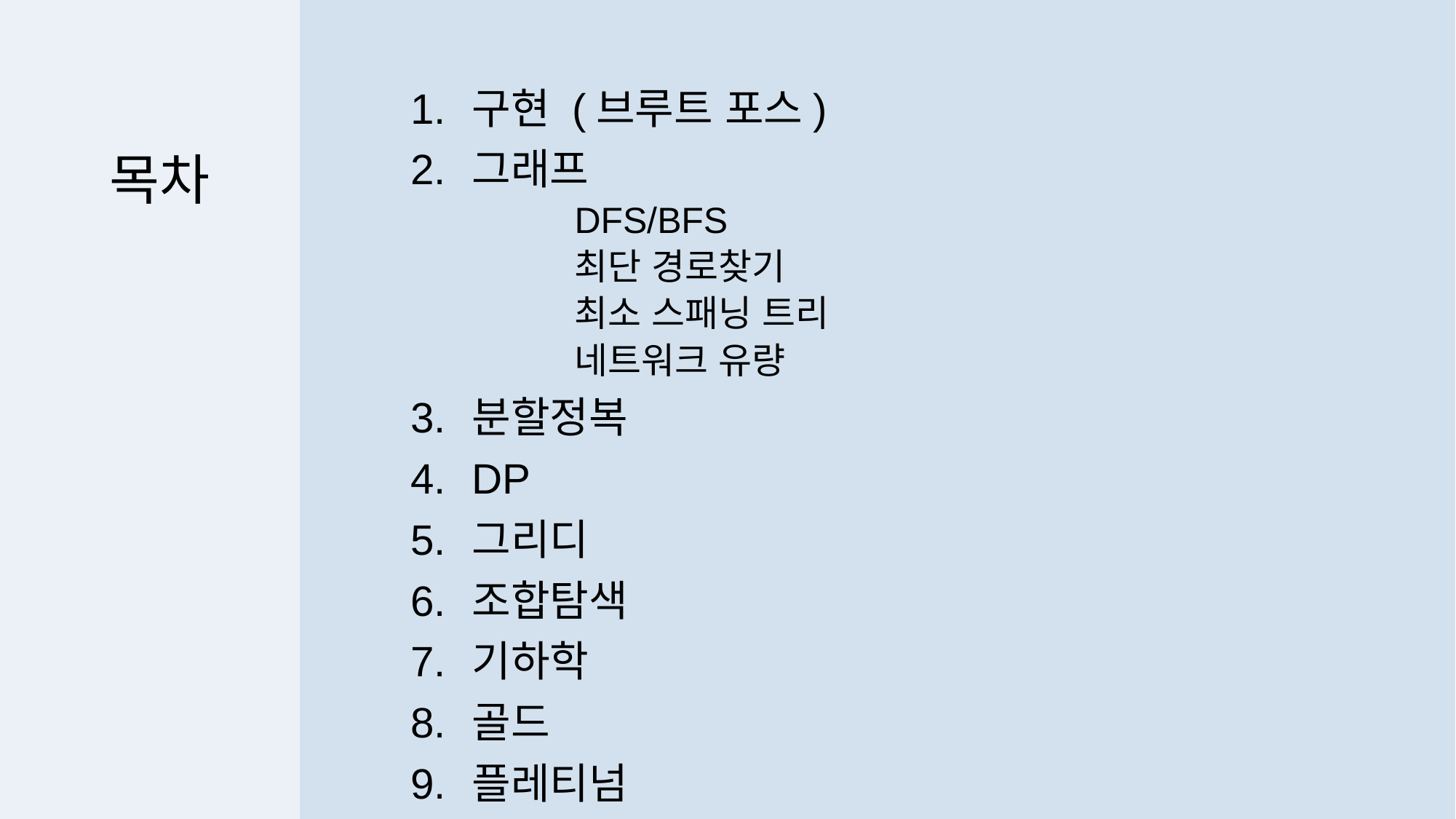

구현 (브루트 포스)
그래프
	DFS/BFS
	최단 경로찾기
	최소 스패닝 트리
	네트워크 유량
분할정복
DP
그리디
조합탐색
기하학
골드
플레티넘